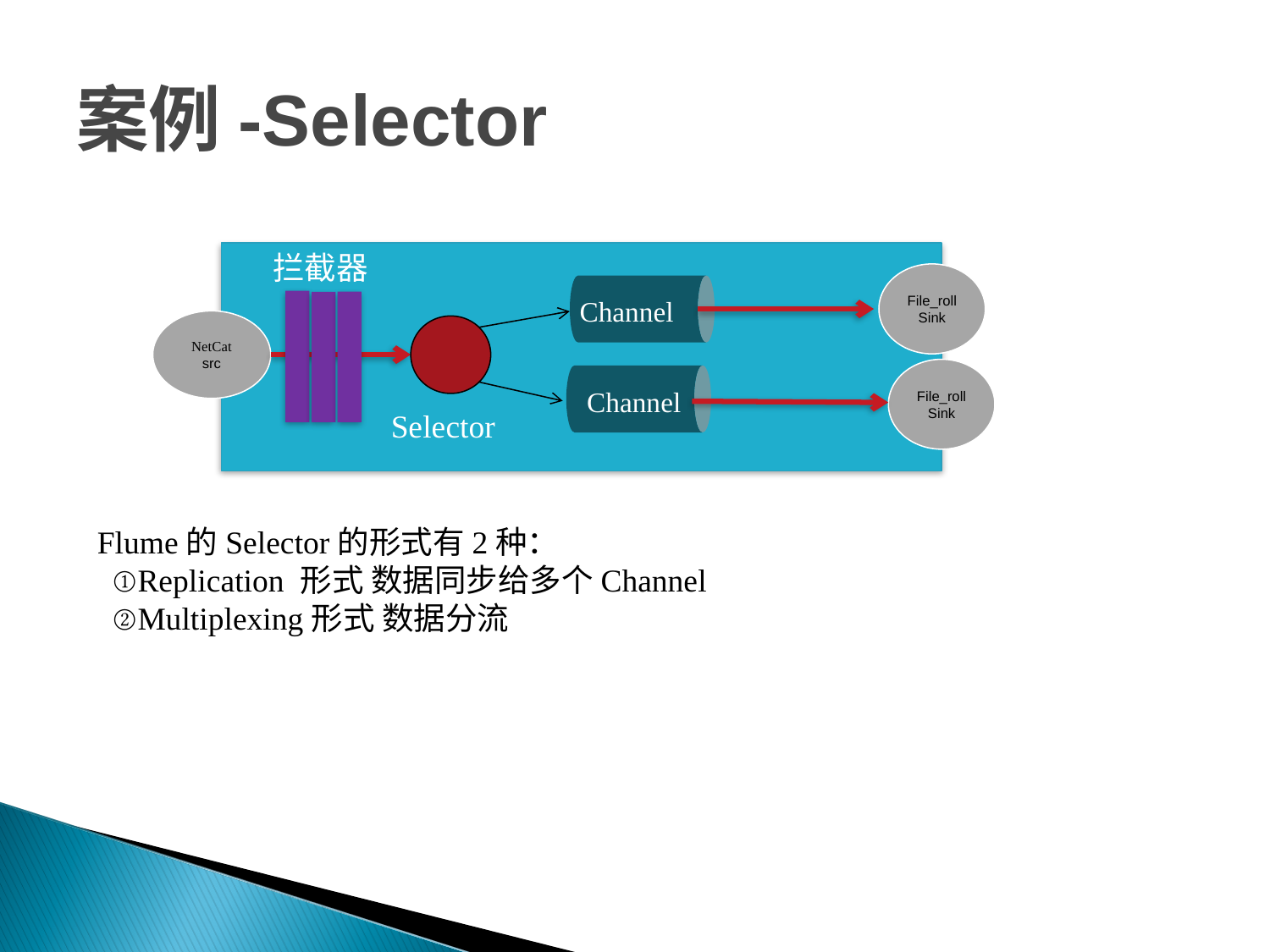

# 案例-Selector
拦截器

File_roll
Sink
Channel
NetCat
src

File_roll
Sink
Channel
Selector
Flume的Selector的形式有2种：
  ①Replication 形式 数据同步给多个Channel
  ②Multiplexing形式 数据分流